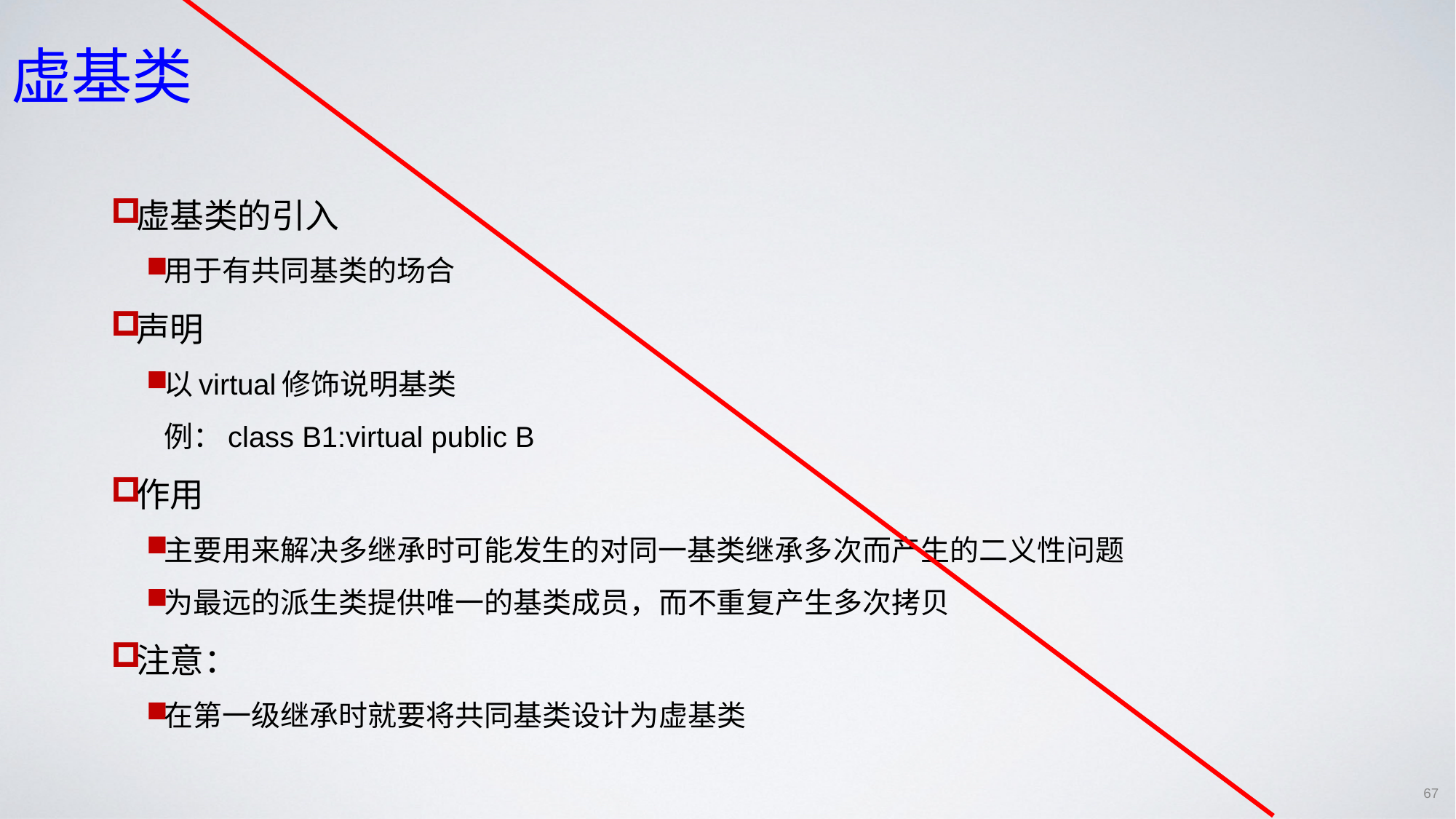

# 虚基类
虚基类的引入
用于有共同基类的场合
声明
以virtual修饰说明基类
例：class B1:virtual public B
作用
主要用来解决多继承时可能发生的对同一基类继承多次而产生的二义性问题
为最远的派生类提供唯一的基类成员，而不重复产生多次拷贝
注意：
在第一级继承时就要将共同基类设计为虚基类
67